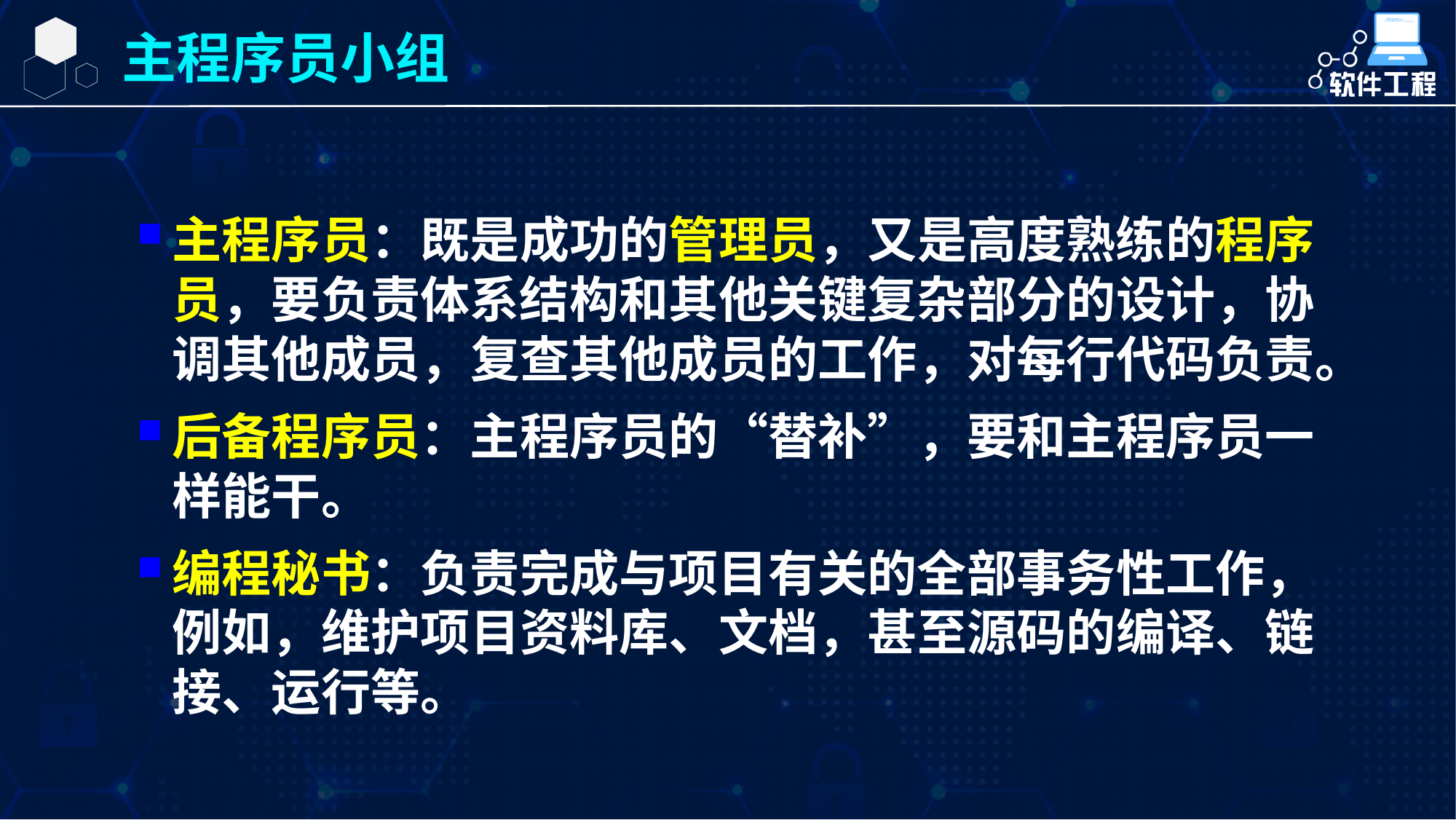

主程序员小组
主程序员：既是成功的管理员，又是高度熟练的程序员，要负责体系结构和其他关键复杂部分的设计，协调其他成员，复查其他成员的工作，对每行代码负责。
后备程序员：主程序员的“替补”，要和主程序员一样能干。
编程秘书：负责完成与项目有关的全部事务性工作，例如，维护项目资料库、文档，甚至源码的编译、链接、运行等。